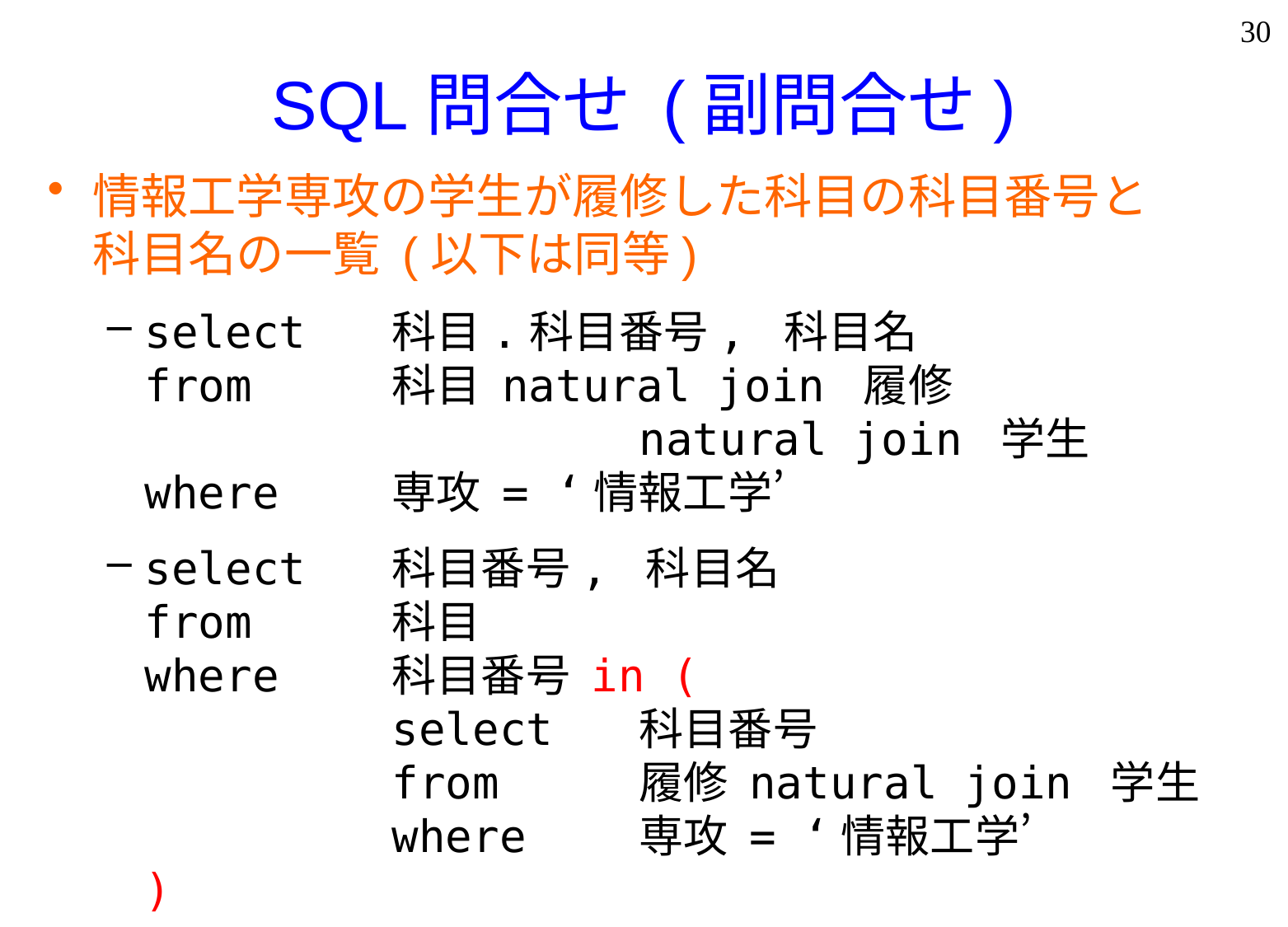

30
# SQL問合せ (副問合せ)
情報工学専攻の学生が履修した科目の科目番号と
科目名の一覧 (以下は同等)
select	科目.科目番号, 科目名
from		科目 natural join 履修
				natural join 学生
where	専攻 = ‘情報工学’
select	科目番号, 科目名
from		科目
where 	科目番号 in (
		select	科目番号
		from 	履修 natural join 学生
		where	専攻 = ‘情報工学’
)